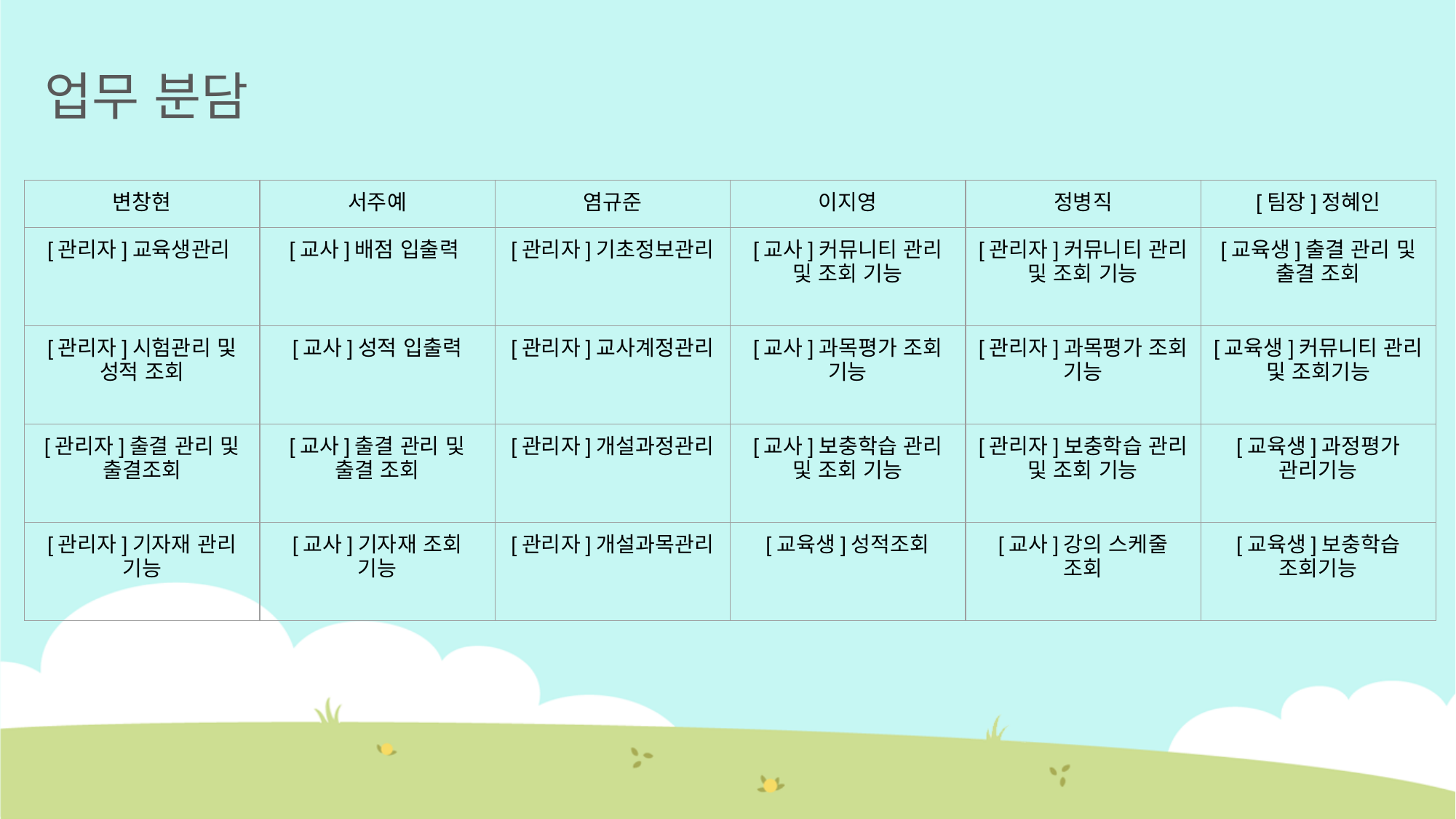

업무 분담
| 변창현 | 서주예 | 염규준 | 이지영 | 정병직 | [팀장]정혜인 |
| --- | --- | --- | --- | --- | --- |
| [관리자]교육생관리 | [교사]배점 입출력 | [관리자]기초정보관리 | [교사]커뮤니티 관리 및 조회 기능 | [관리자]커뮤니티 관리 및 조회 기능 | [교육생]출결 관리 및 출결 조회 |
| [관리자]시험관리 및 성적 조회 | [교사]성적 입출력 | [관리자]교사계정관리 | [교사]과목평가 조회 기능 | [관리자]과목평가 조회 기능 | [교육생]커뮤니티 관리 및 조회기능 |
| [관리자]출결 관리 및 출결조회 | [교사]출결 관리 및 출결 조회 | [관리자]개설과정관리 | [교사]보충학습 관리 및 조회 기능 | [관리자]보충학습 관리 및 조회 기능 | [교육생]과정평가 관리기능 |
| [관리자]기자재 관리 기능 | [교사]기자재 조회 기능 | [관리자]개설과목관리 | [교육생]성적조회 | [교사]강의 스케줄 조회 | [교육생]보충학습 조회기능 |